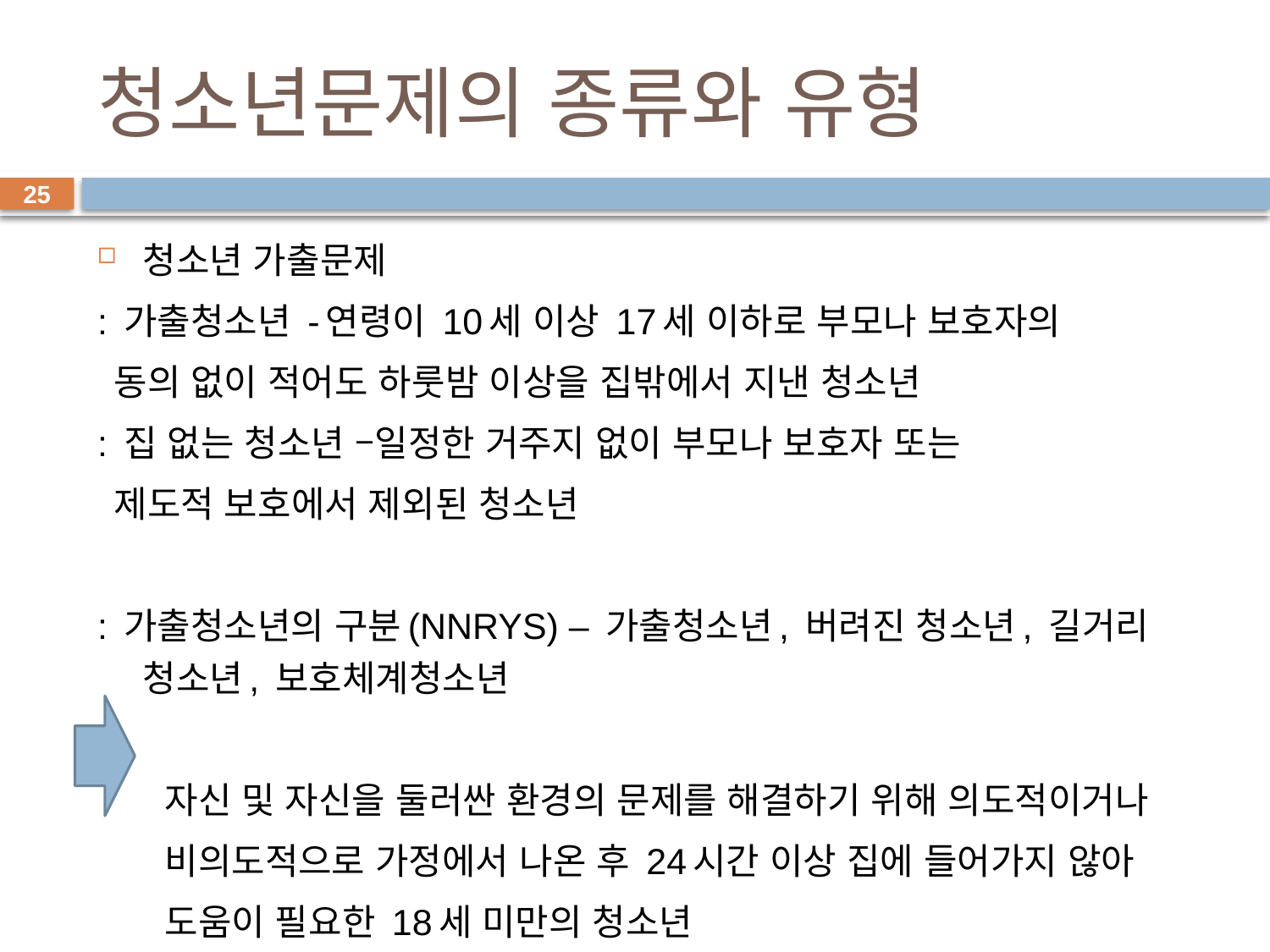

# 청소년문제의 종류와 유형
25
청소년 가출문제
: 가출청소년 -연령이 10세 이상 17세 이하로 부모나 보호자의
 동의 없이 적어도 하룻밤 이상을 집밖에서 지낸 청소년
: 집 없는 청소년 –일정한 거주지 없이 부모나 보호자 또는
 제도적 보호에서 제외된 청소년

: 가출청소년의 구분(NNRYS) – 가출청소년, 버려진 청소년, 길거리 청소년, 보호체계청소년

      자신 및 자신을 둘러싼 환경의 문제를 해결하기 위해 의도적이거나
      비의도적으로 가정에서 나온 후 24시간 이상 집에 들어가지 않아
      도움이 필요한 18세 미만의 청소년